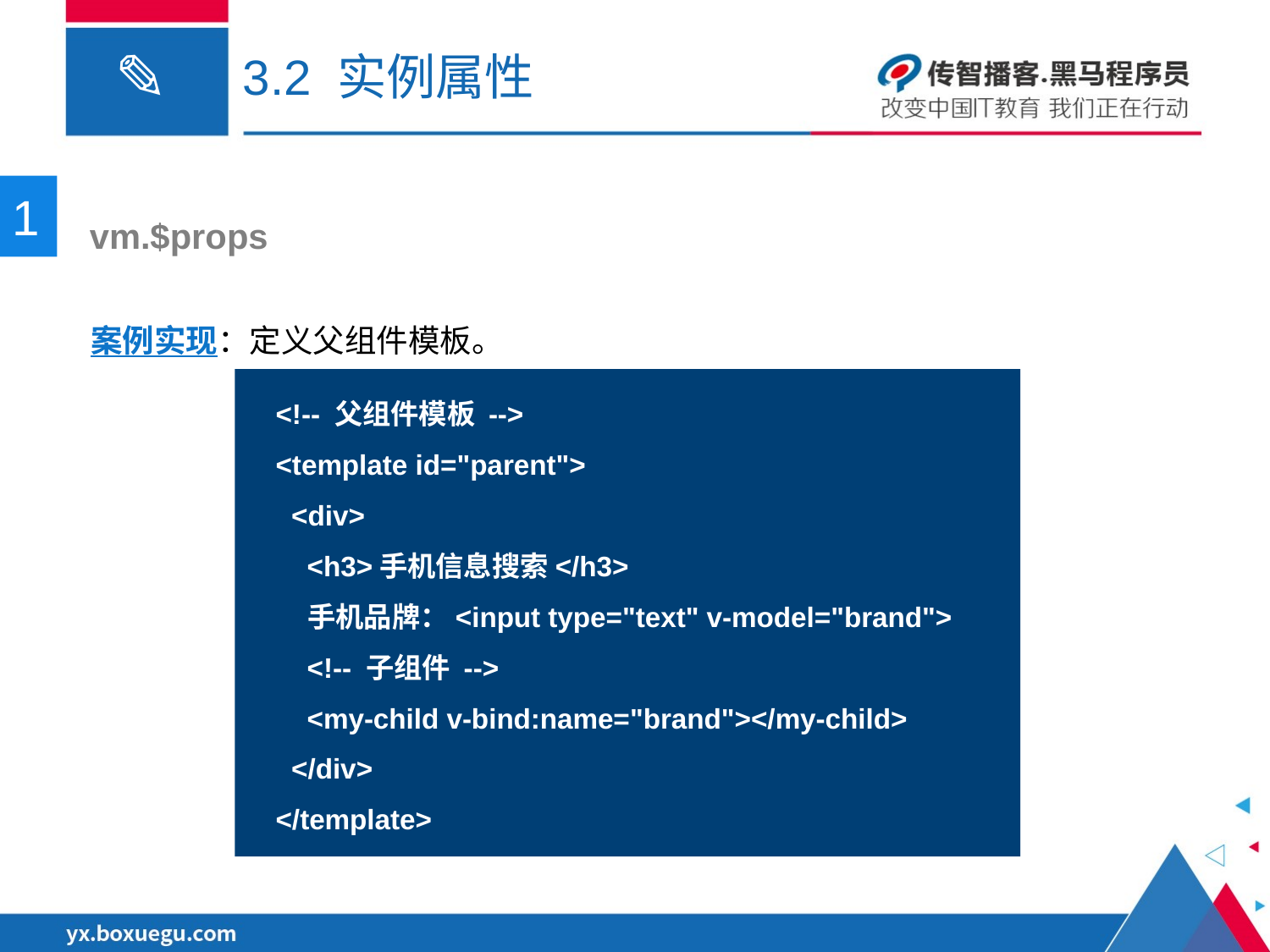

# 3.2 实例属性

1
  vm.$props
案例实现：定义父组件模板。

<!-- 父组件模板 -->
<template id="parent">
  <div>
    <h3>手机信息搜索</h3>
    手机品牌：<input type="text" v-model="brand">
    <!-- 子组件 -->
    <my-child v-bind:name="brand"></my-child>
  </div>
</template>